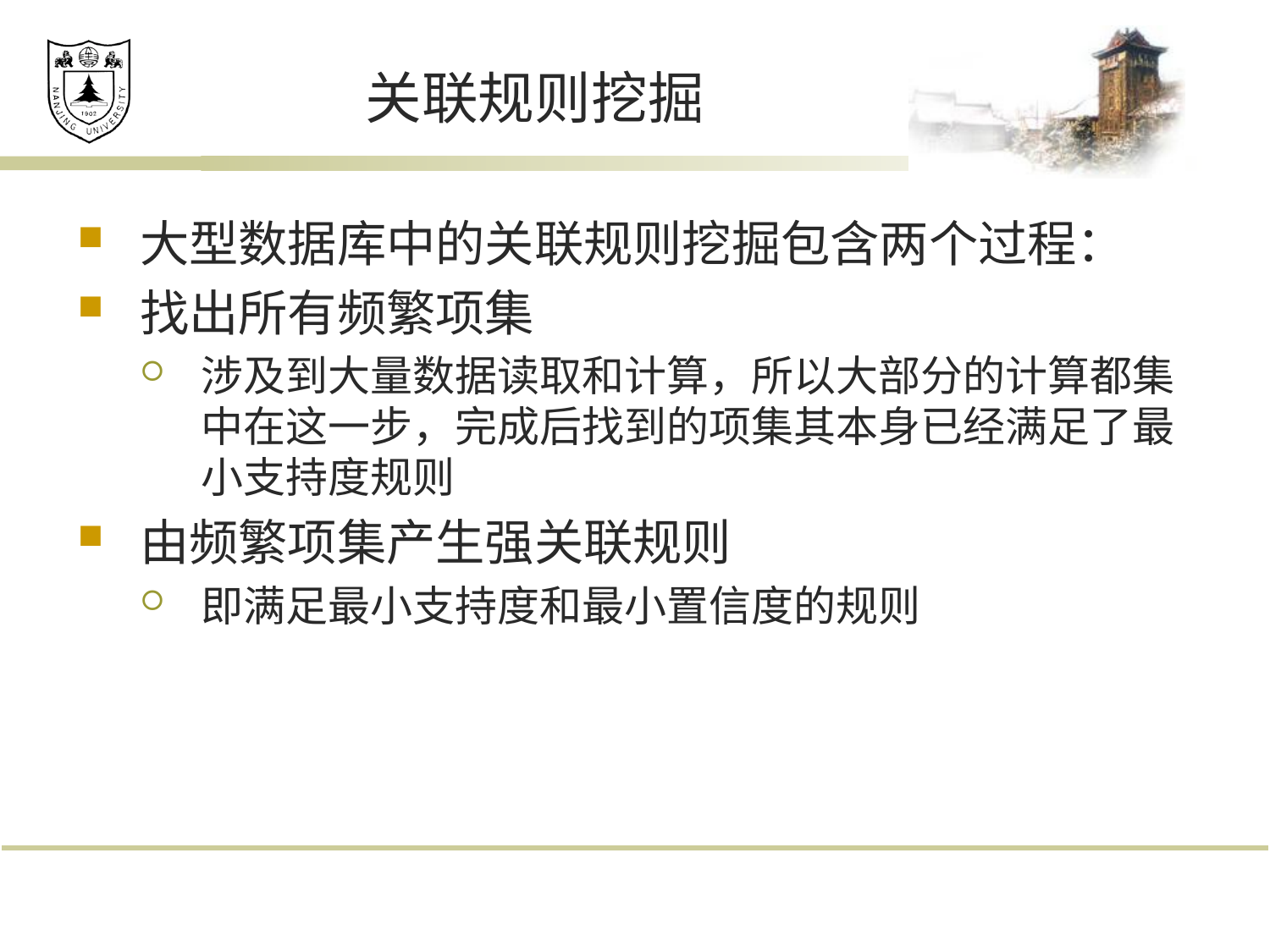

# 关联规则挖掘
大型数据库中的关联规则挖掘包含两个过程：
找出所有频繁项集
涉及到大量数据读取和计算，所以大部分的计算都集中在这一步，完成后找到的项集其本身已经满足了最小支持度规则
由频繁项集产生强关联规则
即满足最小支持度和最小置信度的规则